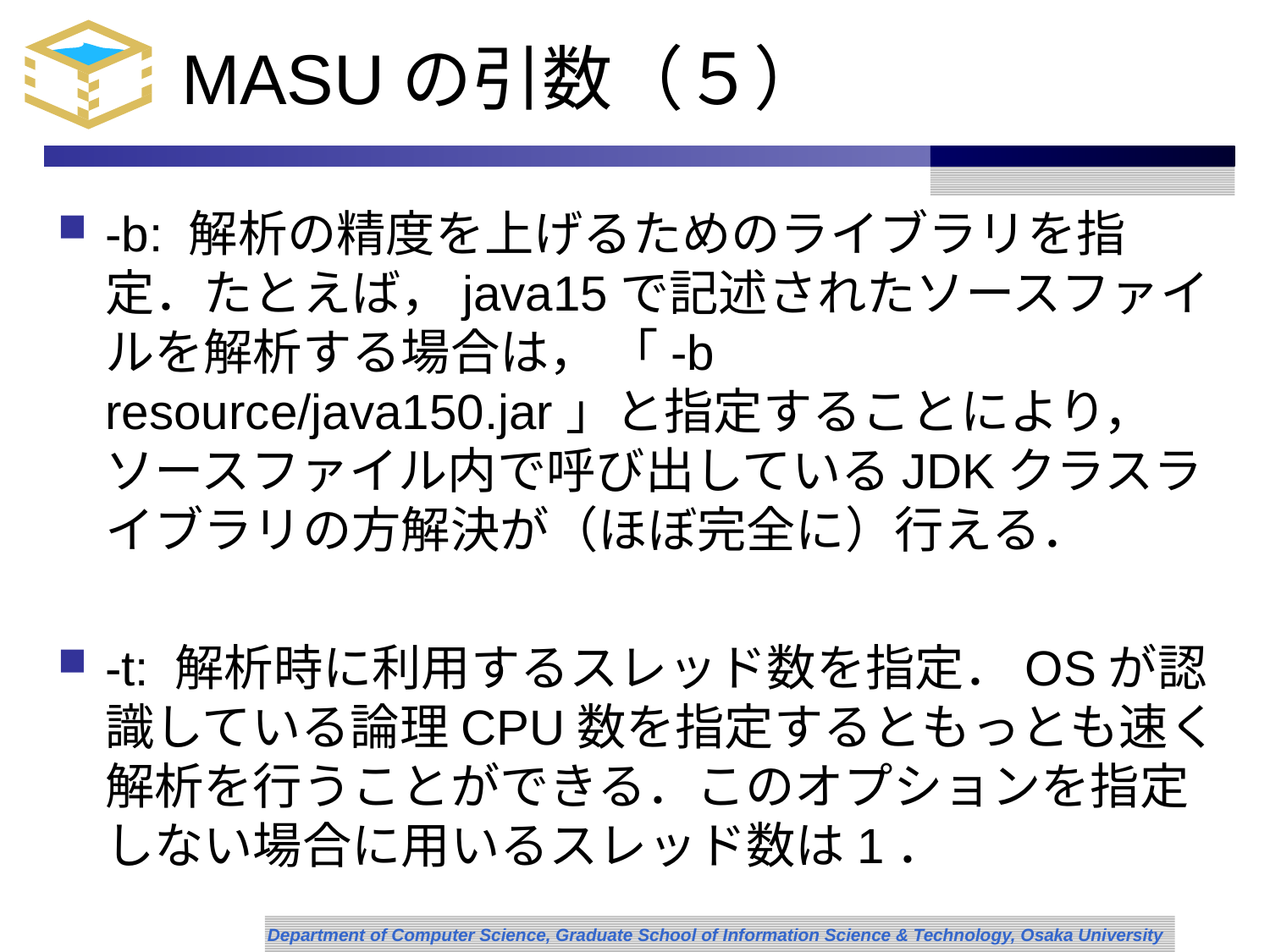

# MASUの引数（５）
-b: 解析の精度を上げるためのライブラリを指定．たとえば，java15で記述されたソースファイルを解析する場合は， 「-b resource/java150.jar」と指定することにより，ソースファイル内で呼び出しているJDKクラスライブラリの方解決が（ほぼ完全に）行える．

-t: 解析時に利用するスレッド数を指定．OSが認識している論理CPU数を指定するともっとも速く解析を行うことができる．このオプションを指定しない場合に用いるスレッド数は1．